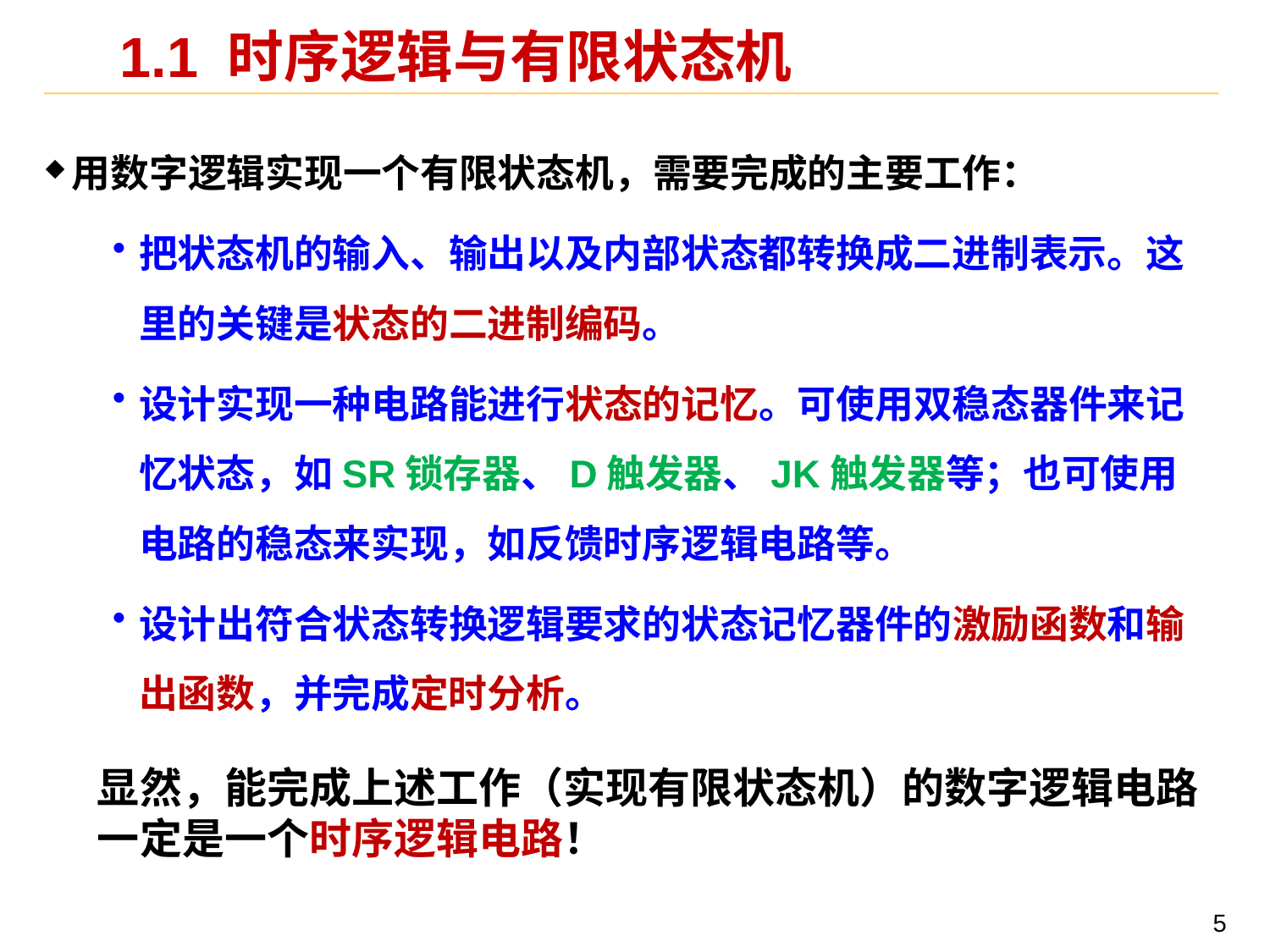

# 1.1 时序逻辑与有限状态机
用数字逻辑实现一个有限状态机，需要完成的主要工作：
把状态机的输入、输出以及内部状态都转换成二进制表示。这里的关键是状态的二进制编码。
设计实现一种电路能进行状态的记忆。可使用双稳态器件来记忆状态，如SR锁存器、D触发器、JK触发器等；也可使用电路的稳态来实现，如反馈时序逻辑电路等。
设计出符合状态转换逻辑要求的状态记忆器件的激励函数和输出函数，并完成定时分析。
显然，能完成上述工作（实现有限状态机）的数字逻辑电路一定是一个时序逻辑电路！
5